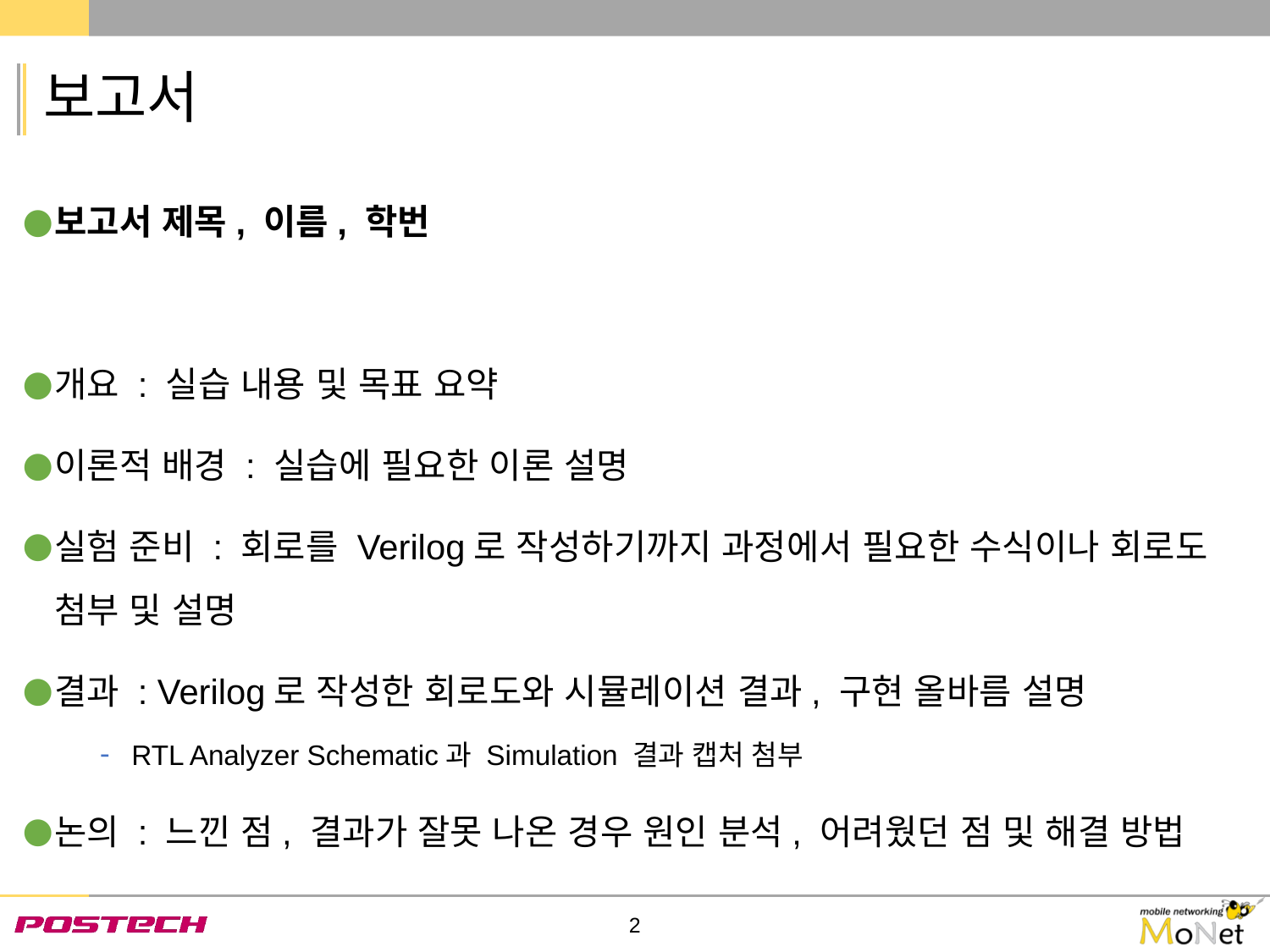

# 보고서
보고서 제목, 이름, 학번

개요 : 실습 내용 및 목표 요약
이론적 배경 : 실습에 필요한 이론 설명
실험 준비 : 회로를 Verilog로 작성하기까지 과정에서 필요한 수식이나 회로도 첨부 및 설명
결과 : Verilog로 작성한 회로도와 시뮬레이션 결과, 구현 올바름 설명
RTL Analyzer Schematic과 Simulation 결과 캡처 첨부
논의 : 느낀 점, 결과가 잘못 나온 경우 원인 분석, 어려웠던 점 및 해결 방법